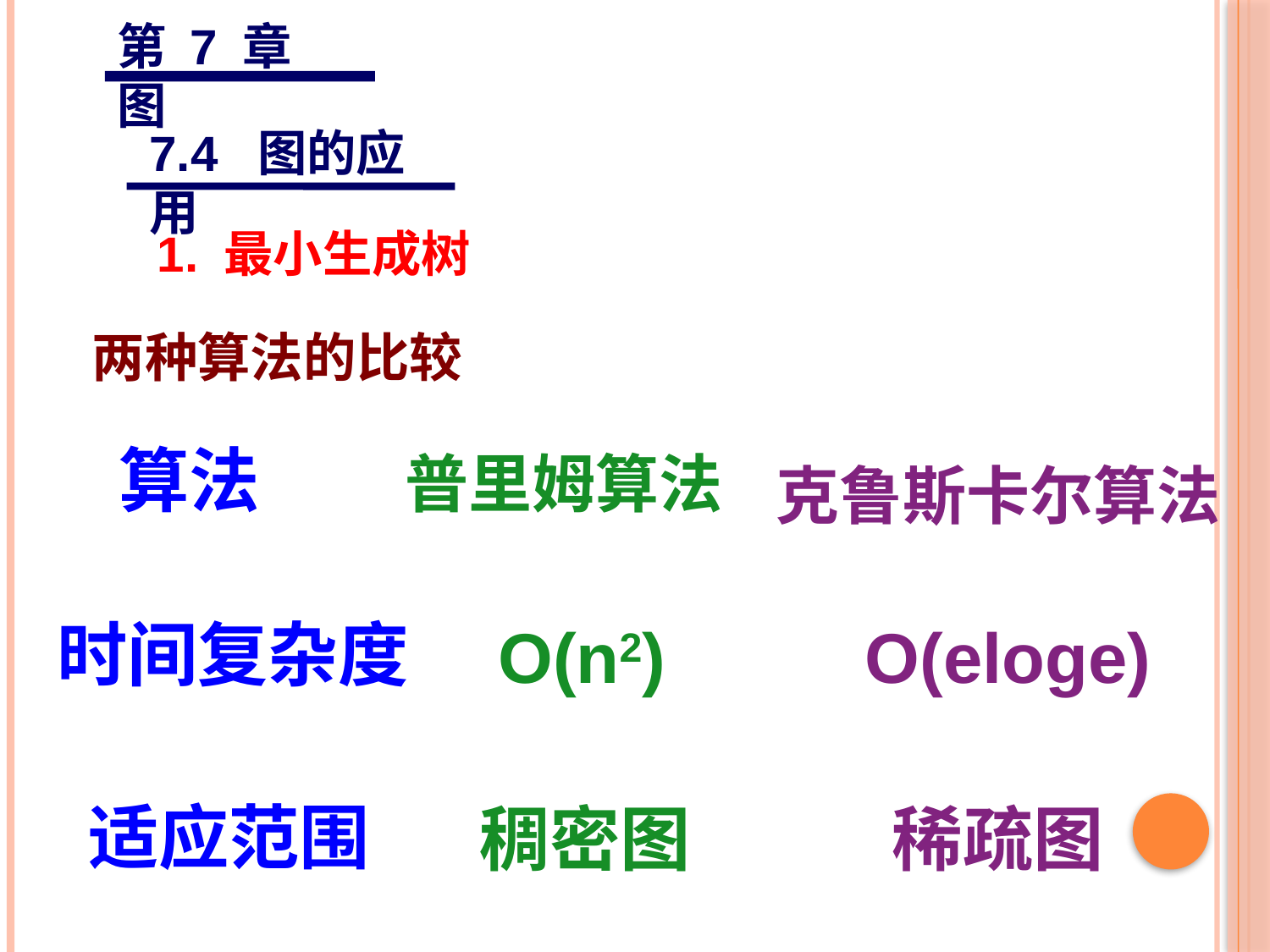

第 7 章  图

7.4  图的应用

1. 最小生成树
# 两种算法的比较
克鲁斯卡尔算法
算法
普里姆算法
时间复杂度
O(n2)
O(eloge)
适应范围
稠密图
稀疏图